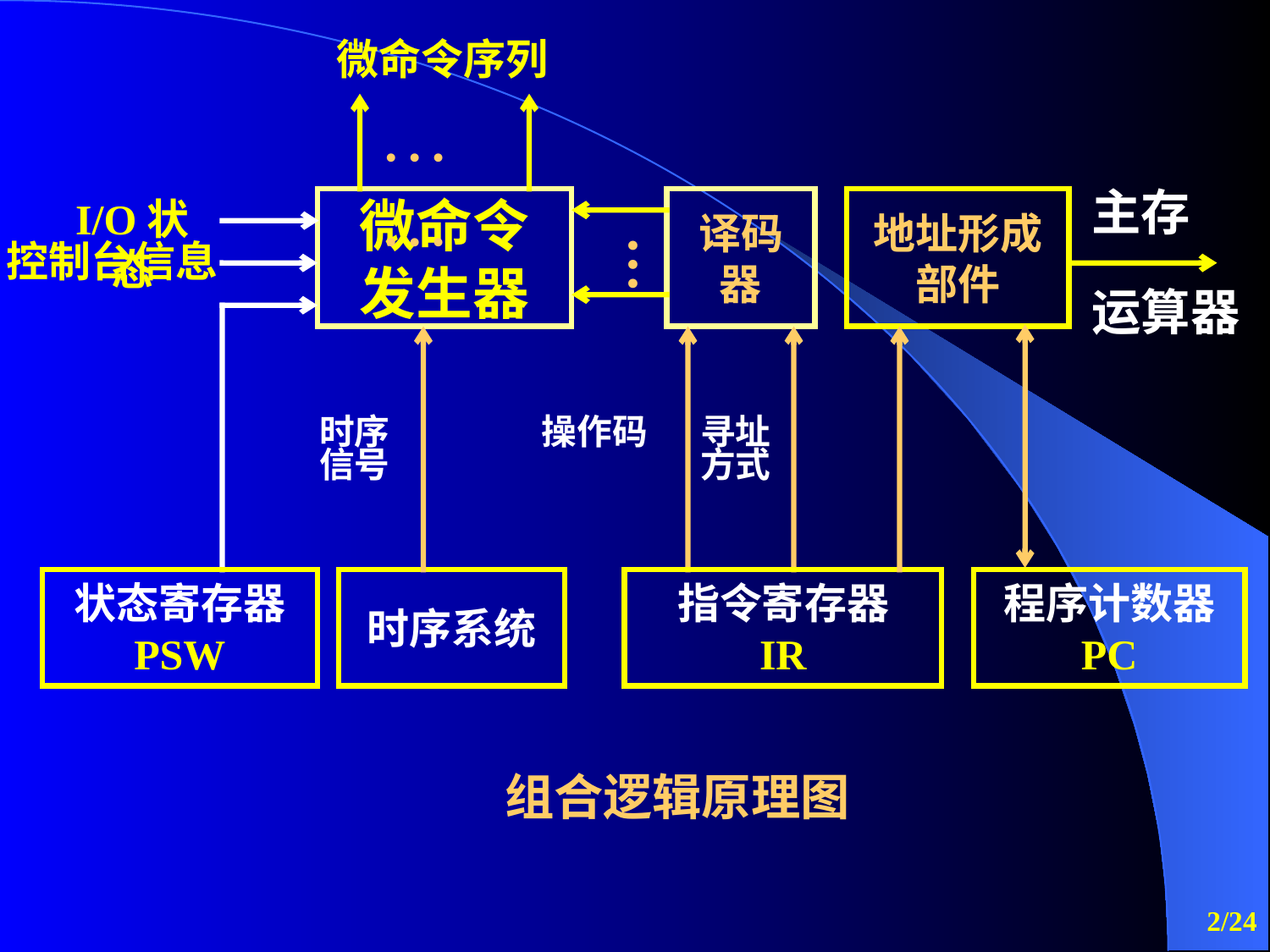

微命令序列
……

主存
I/O状态
微命令
发生器
译码
器
地址形成
部件

…
控制台信息

运算器

时序
信号
操作码
寻址方式
状态寄存器
PSW
时序系统
指令寄存器
IR
程序计数器
PC
组合逻辑原理图
2/24